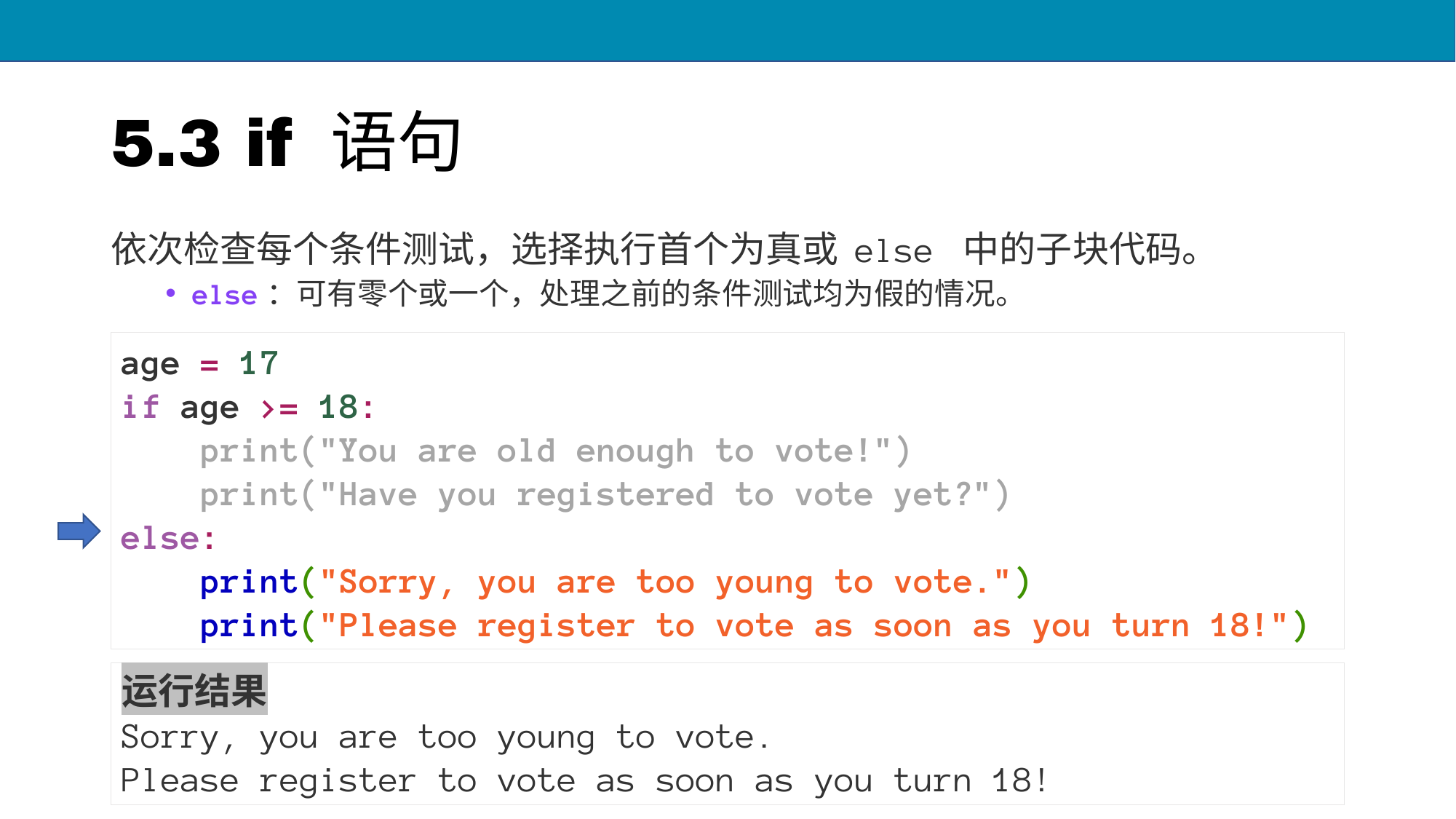

# 5.3 if 语句
依次检查每个条件测试，选择执行首个为真或 else 中的子块代码。
else：可有零个或一个，处理之前的条件测试均为假的情况。
age = 17
if age >= 18:
    print("You are old enough to vote!")
    print("Have you registered to vote yet?")
else:
    print("Sorry, you are too young to vote.")
    print("Please register to vote as soon as you turn 18!")

运行结果
Sorry, you are too young to vote.
Please register to vote as soon as you turn 18!